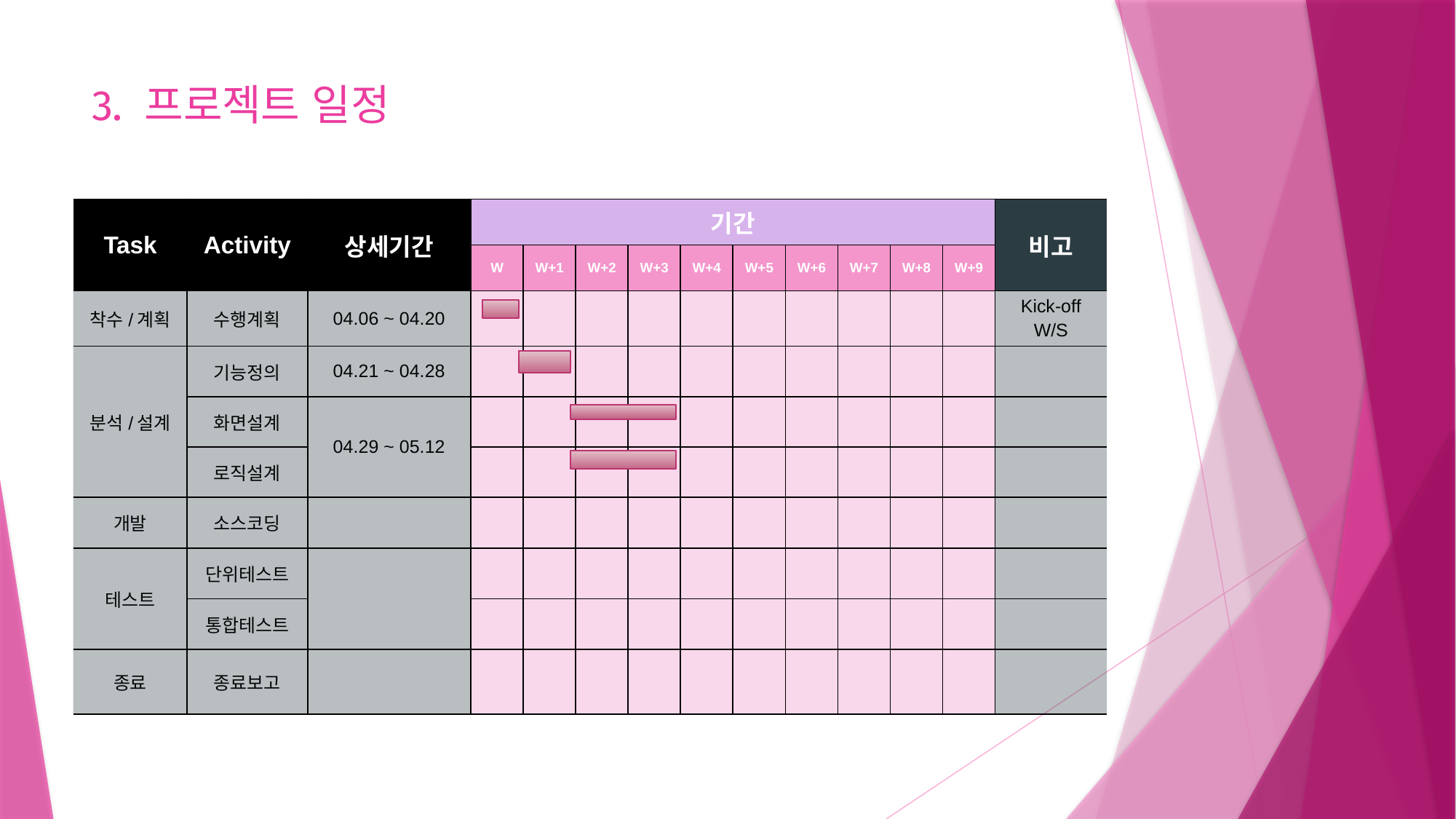

# 3. 프로젝트 일정
| Task | Activity | 상세기간 | 기간 |  |  |  |  |  |  |  |  |  | 비고 |
| --- | --- | --- | --- | --- | --- | --- | --- | --- | --- | --- | --- | --- | --- |
|  |  |  | W | W+1 | W+2 | W+3 | W+4 | W+5 | W+6 | W+7 | W+8 | W+9 |  |
| 착수/계획 | 수행계획 | 04.06 ~ 04.20 |  |  |  |  |  |  |  |  |  |  | Kick-off W/S |
| 분석/설계 | 기능정의 | 04.21 ~ 04.28 |  |  |  |  |  |  |  |  |  |  |  |
|  | 화면설계 | 04.29 ~ 05.12 |  |  |  |  |  |  |  |  |  |  |  |
|  | 로직설계 |  |  |  |  |  |  |  |  |  |  |  |  |
| 개발 | 소스코딩 |  |  |  |  |  |  |  |  |  |  |  |  |
| 테스트 | 단위테스트 |  |  |  |  |  |  |  |  |  |  |  |  |
|  | 통합테스트 |  |  |  |  |  |  |  |  |  |  |  |  |
| 종료 | 종료보고 |  |  |  |  |  |  |  |  |  |  |  |  |